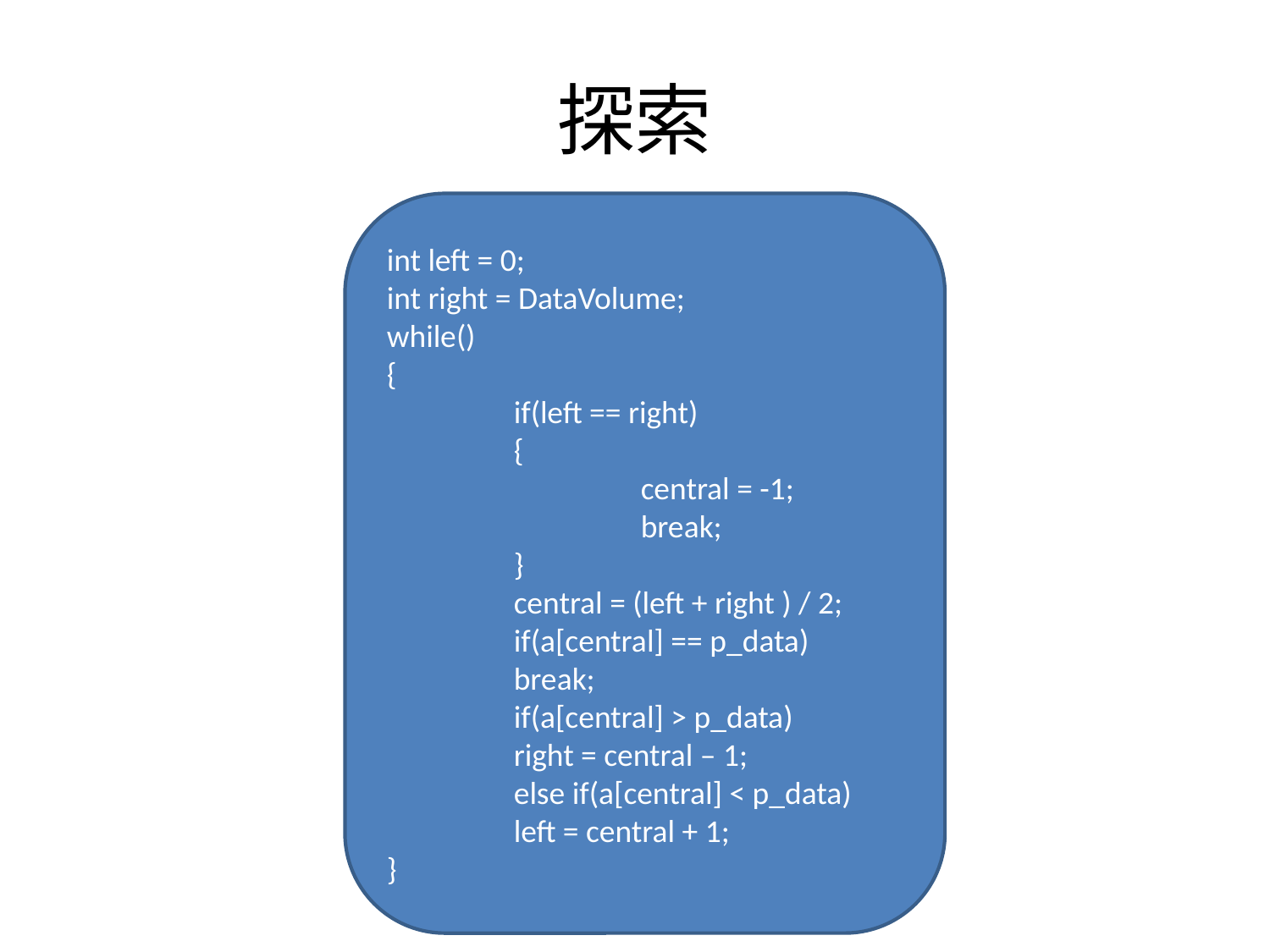

# 探索
int left = 0;
int right = DataVolume;
while()
{
	if(left == right)
	{
		central = -1;
		break;
	}
	central = (left + right ) / 2;
	if(a[central] == p_data)
	break;
	if(a[central] > p_data)
	right = central – 1;
	else if(a[central] < p_data)
	left = central + 1;
}